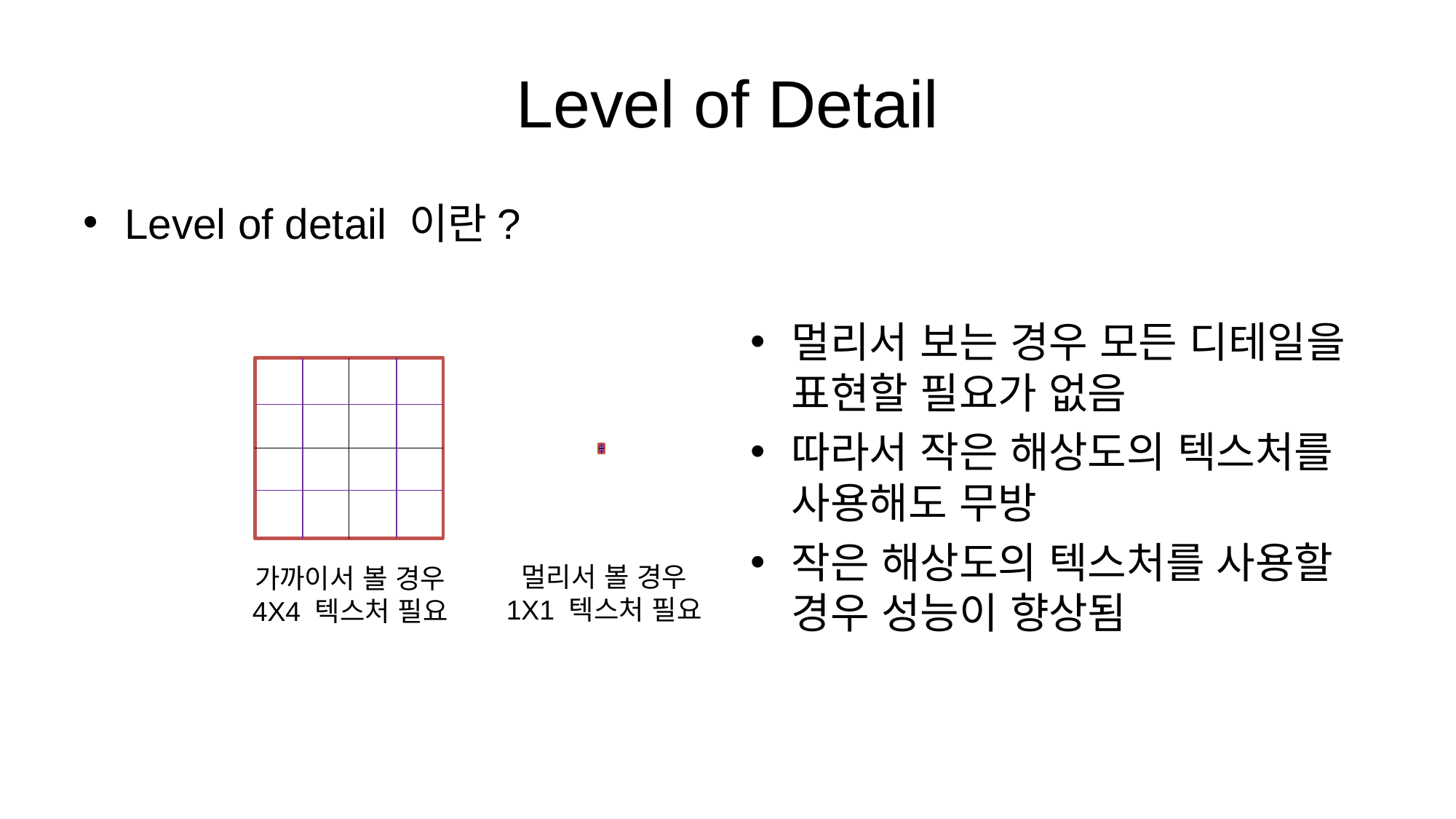

# Level of Detail
Level of detail 이란?

멀리서 보는 경우 모든 디테일을 표현할 필요가 없음
따라서 작은 해상도의 텍스처를 사용해도 무방
작은 해상도의 텍스처를 사용할 경우 성능이 향상됨

멀리서 볼 경우
1X1 텍스처 필요
가까이서 볼 경우
4X4 텍스처 필요